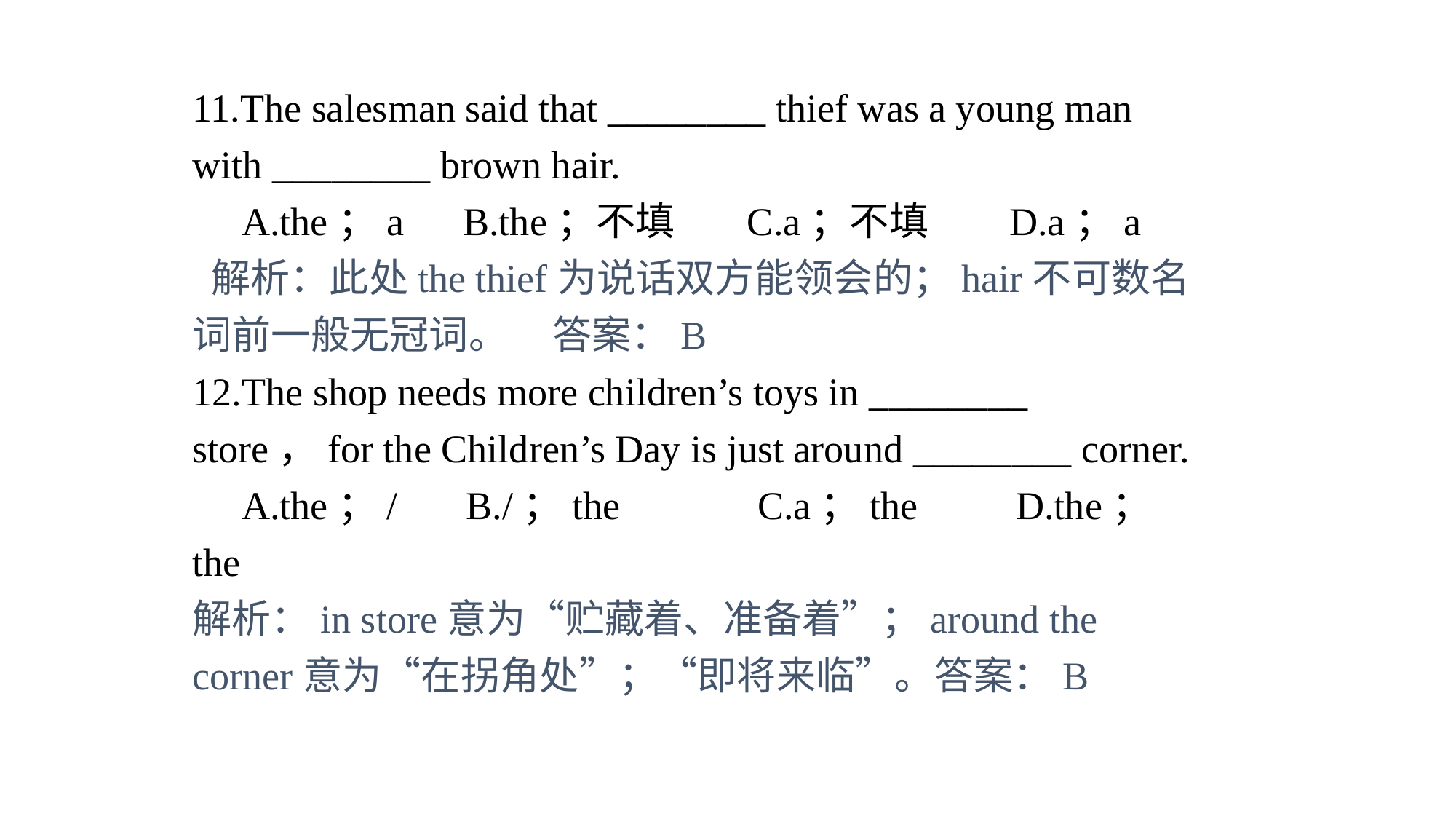

11.The salesman said that ________ thief was a young man with ________ brown hair.
     A.the；a      B.the；不填       C.a；不填        D.a；a
 解析：此处the thief为说话双方能领会的；hair不可数名词前一般无冠词。     答案：B
12.The shop needs more children’s toys in ________ store，for the Children’s Day is just around ________ corner.
     A.the；/       B./；the              C.a；the          D.the；the
解析：in store意为“贮藏着、准备着”；around the corner意为“在拐角处”；“即将来临”。答案：B